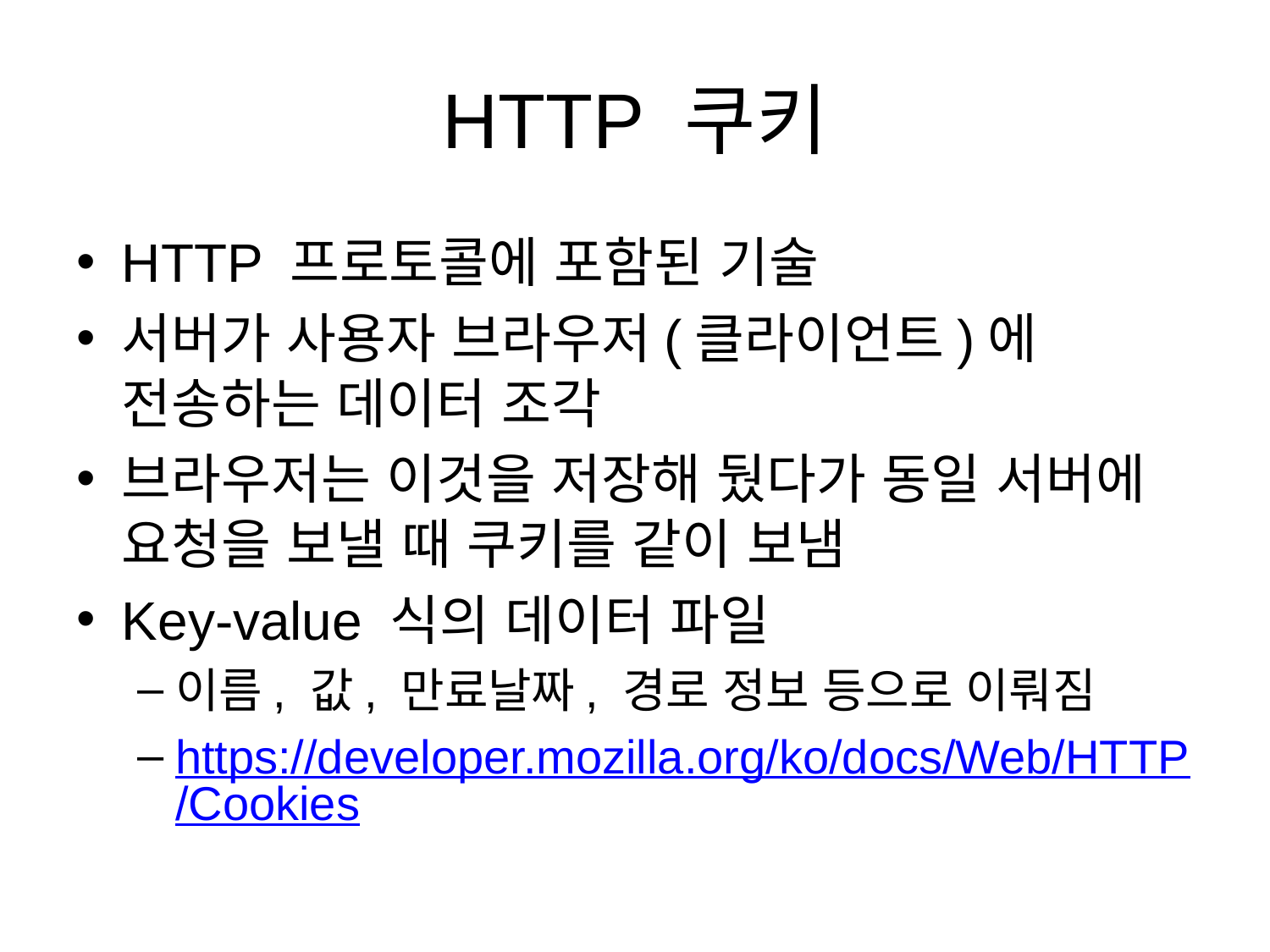

# HTTP 쿠키
HTTP 프로토콜에 포함된 기술
서버가 사용자 브라우저(클라이언트)에 전송하는 데이터 조각
브라우저는 이것을 저장해 뒀다가 동일 서버에 요청을 보낼 때 쿠키를 같이 보냄
Key-value 식의 데이터 파일
이름, 값, 만료날짜, 경로 정보 등으로 이뤄짐
https://developer.mozilla.org/ko/docs/Web/HTTP/Cookies